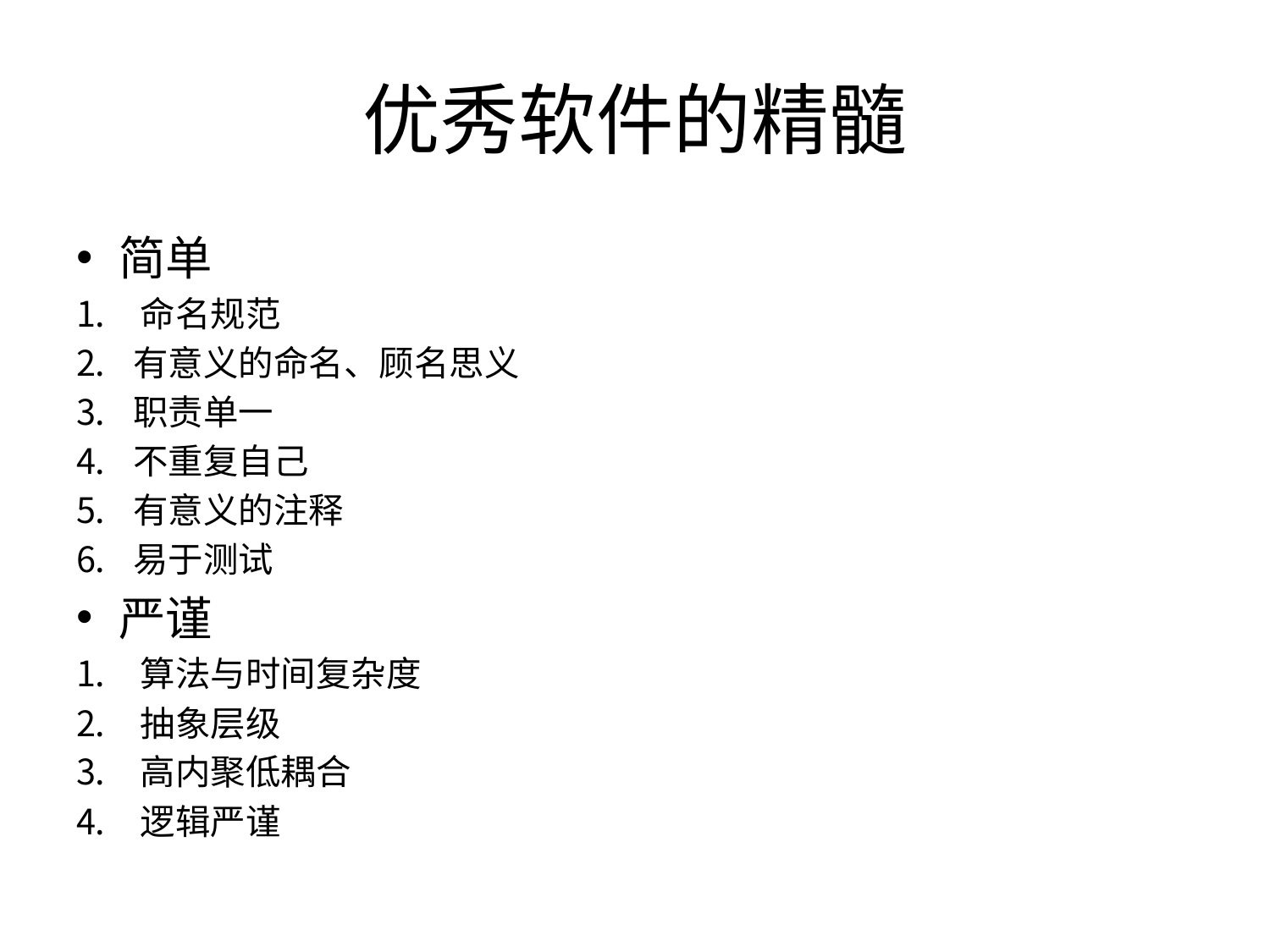

# 优秀软件的精髓
简单
命名规范
有意义的命名、顾名思义
职责单一
不重复自己
有意义的注释
易于测试
严谨
算法与时间复杂度
抽象层级
高内聚低耦合
逻辑严谨